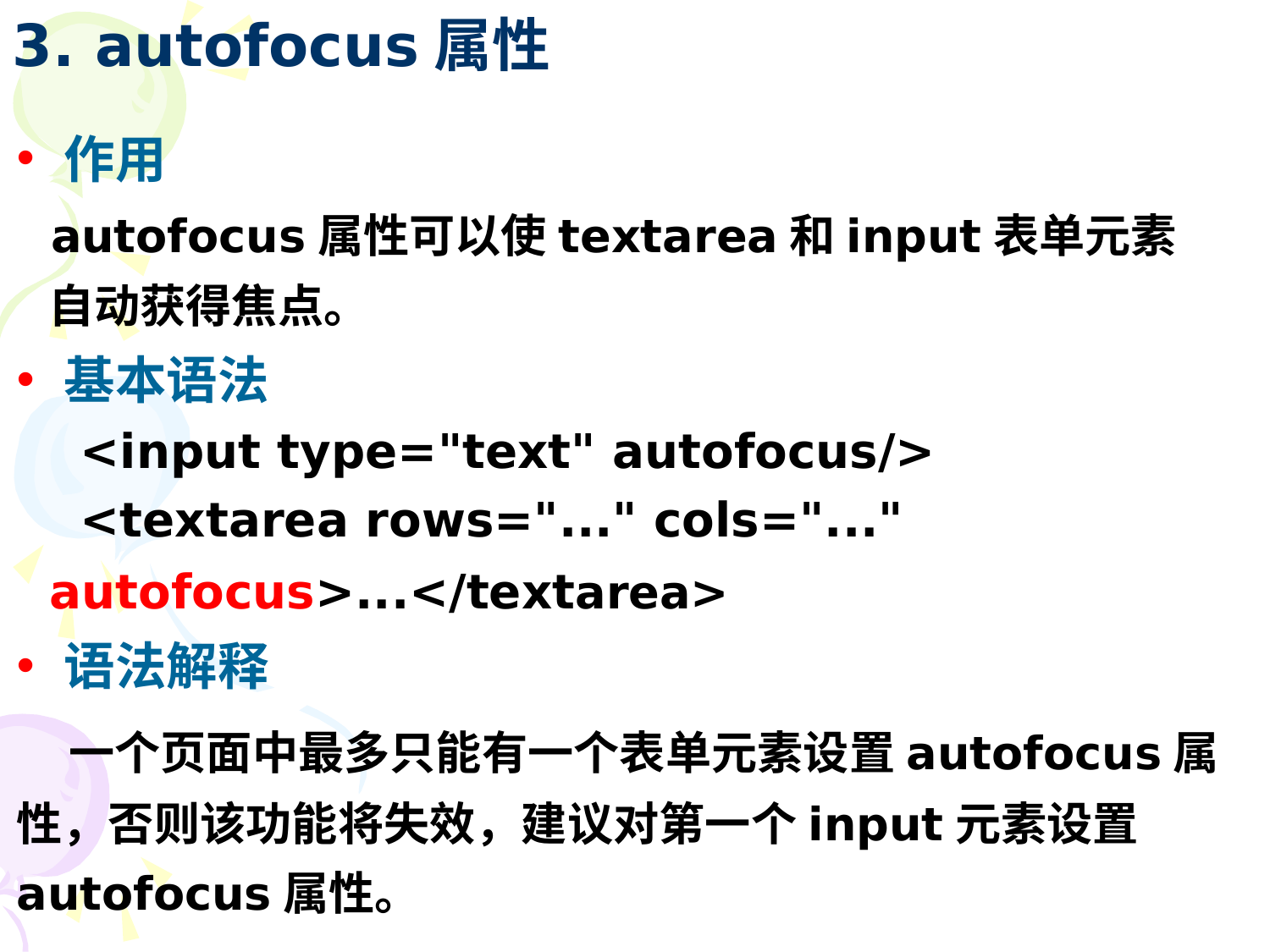

3. autofocus属性
作用
  autofocus属性可以使textarea和input表单元素
  自动获得焦点。
基本语法
<input type="text" autofocus/>
<textarea rows="..." cols="..."
  autofocus>...</textarea>
语法解释
   一个页面中最多只能有一个表单元素设置autofocus属性，否则该功能将失效，建议对第一个input元素设置autofocus属性。